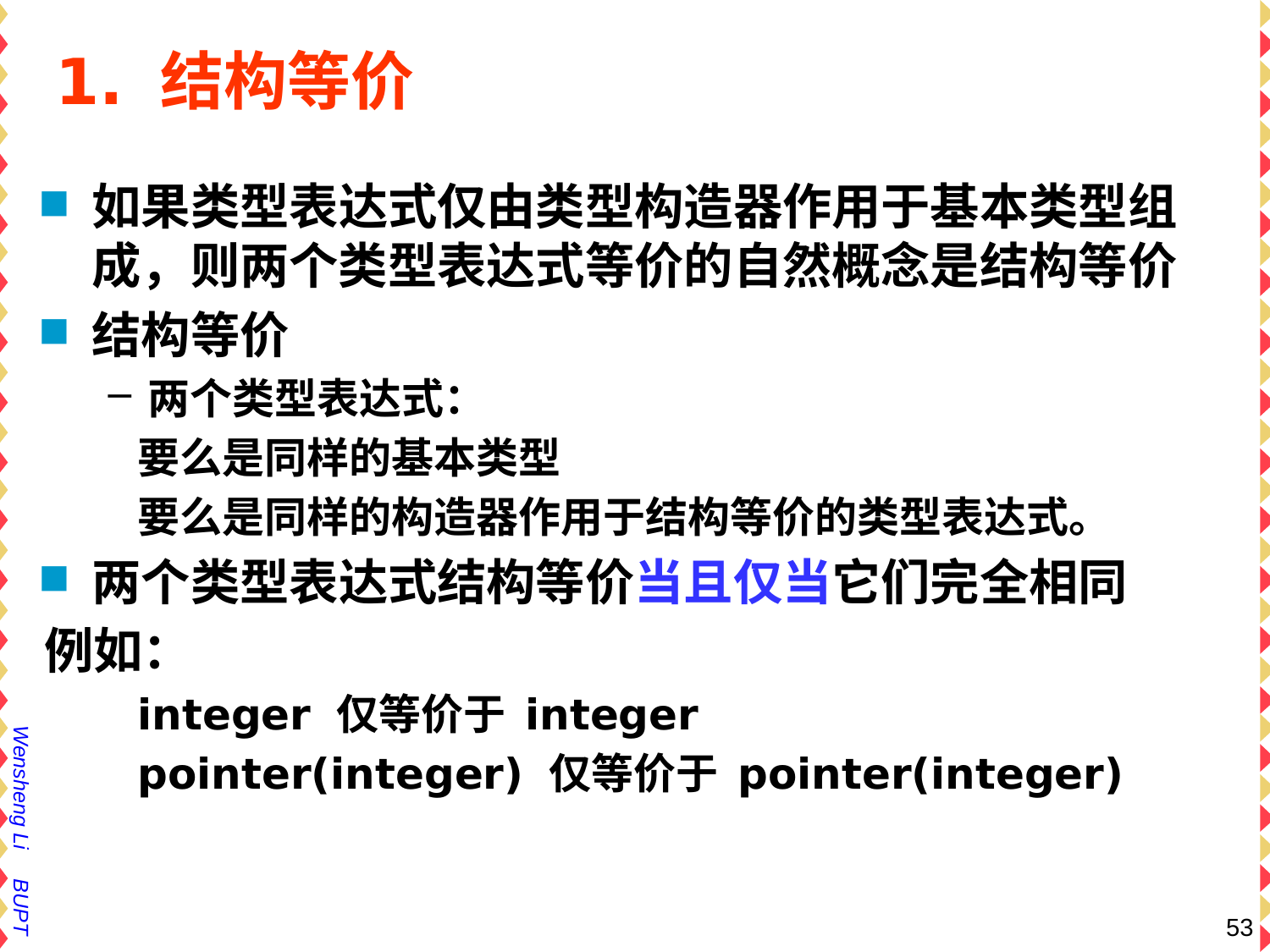

# 1. 结构等价
如果类型表达式仅由类型构造器作用于基本类型组成，则两个类型表达式等价的自然概念是结构等价
结构等价
两个类型表达式：
  要么是同样的基本类型
  要么是同样的构造器作用于结构等价的类型表达式。
两个类型表达式结构等价当且仅当它们完全相同
例如：
  integer 仅等价于 integer
  pointer(integer) 仅等价于 pointer(integer)
53